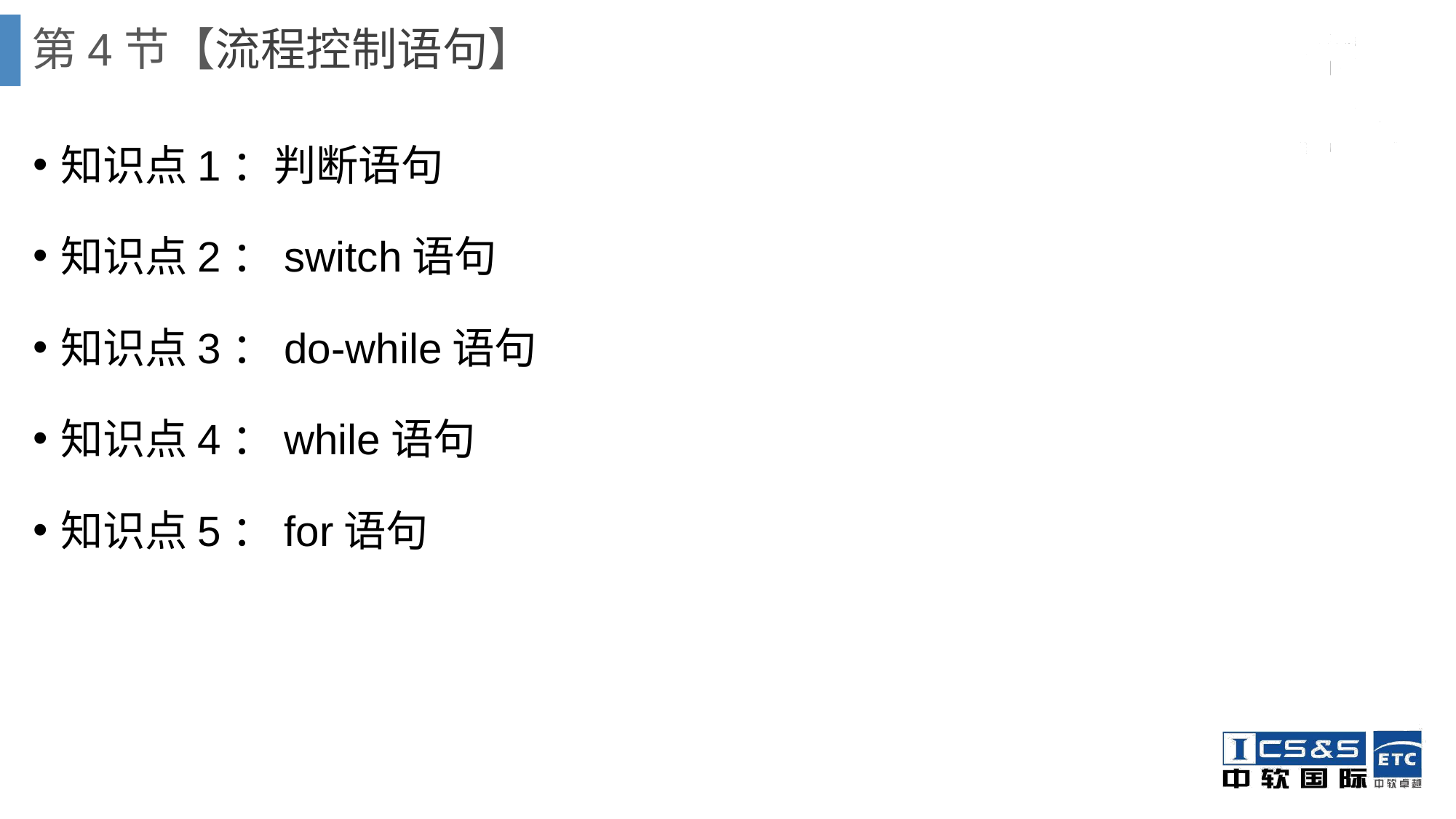

# 第4节【流程控制语句】
知识点1：判断语句
知识点2：switch语句
知识点3：do-while语句
知识点4：while语句
知识点5：for语句